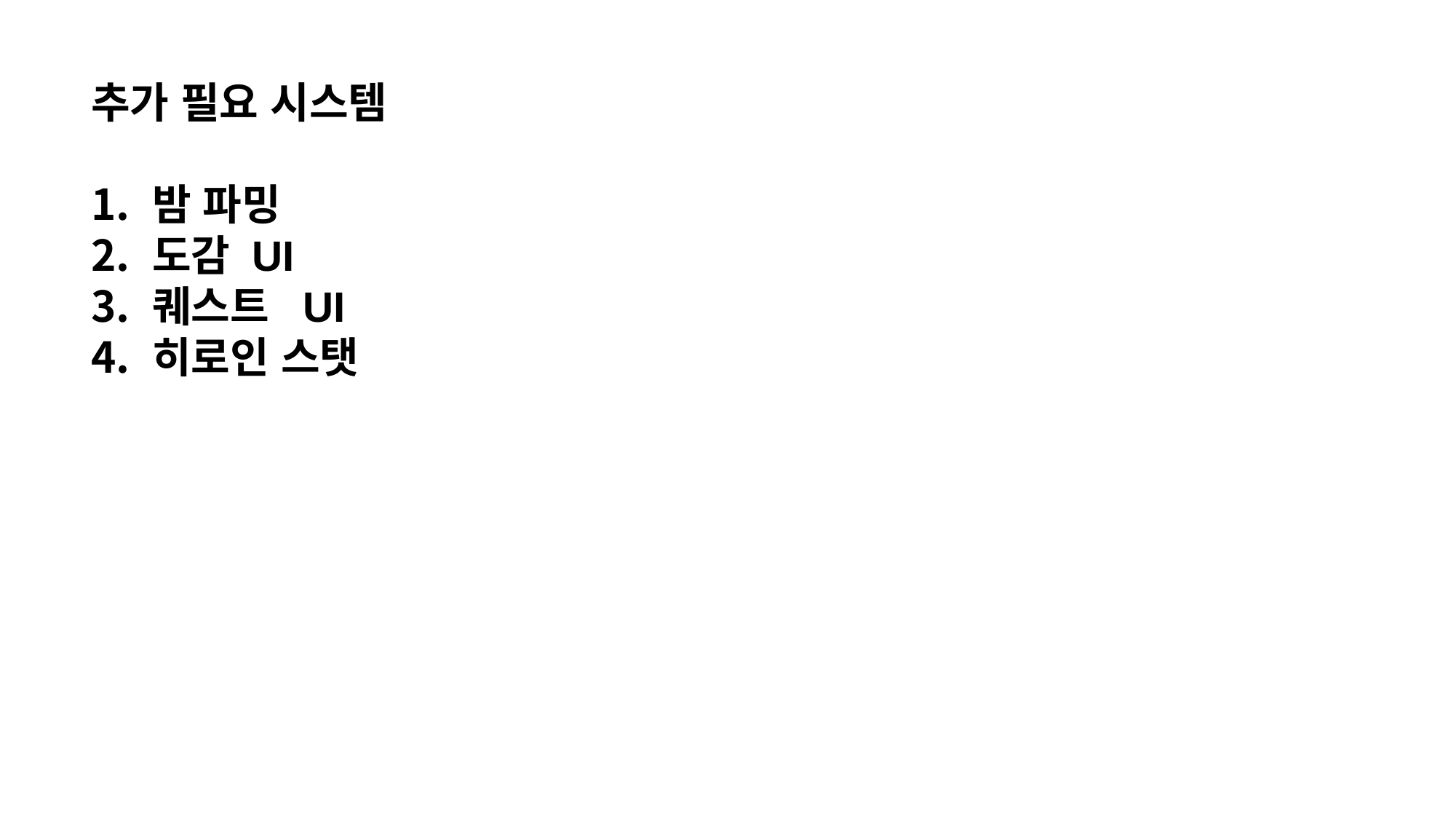

추가 필요 시스템

밤 파밍
도감 UI
퀘스트  UI
히로인 스탯